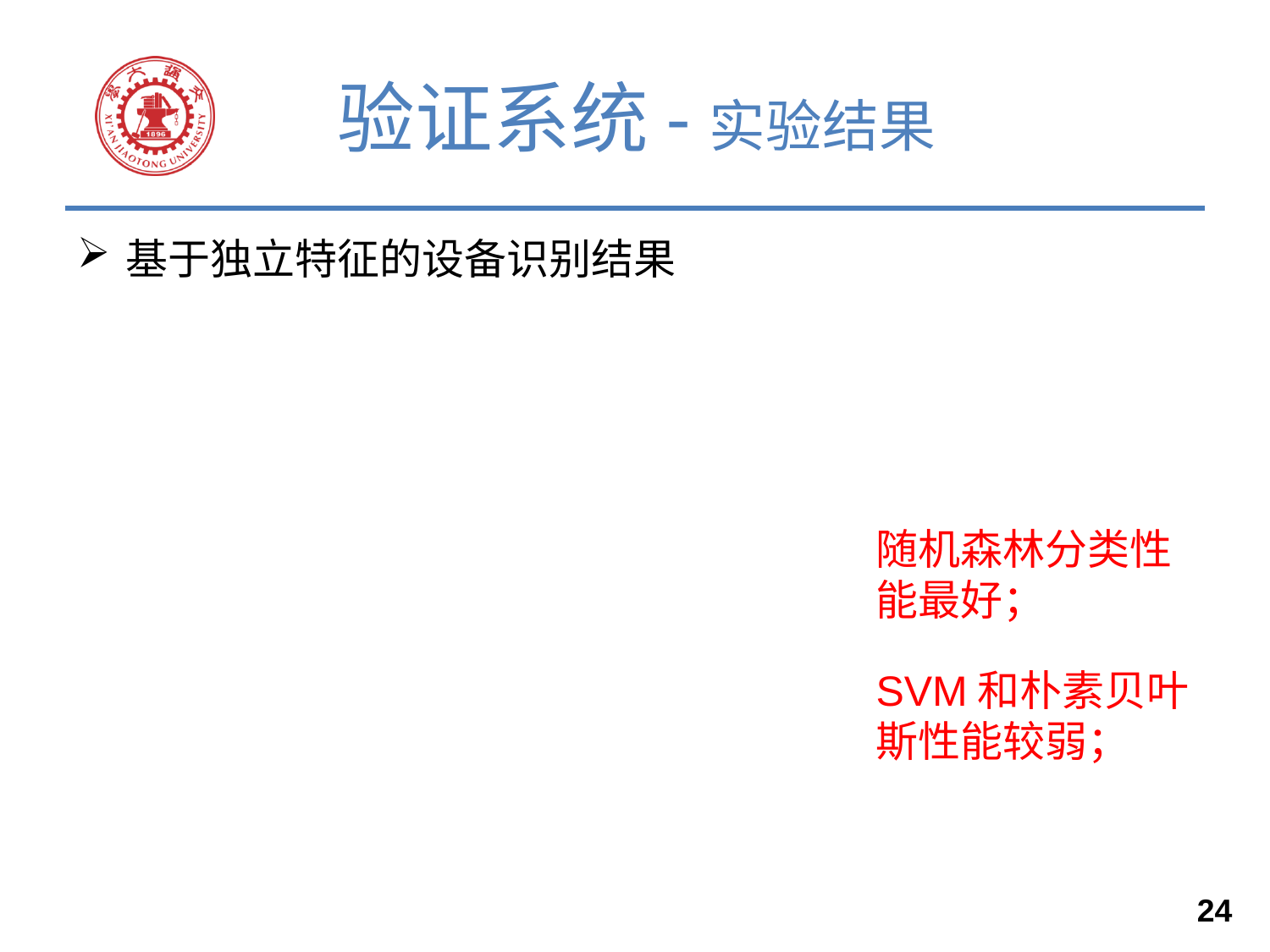

# 验证系统-实验结果
基于独立特征的设备识别结果
随机森林分类性能最好；
SVM和朴素贝叶斯性能较弱；
24